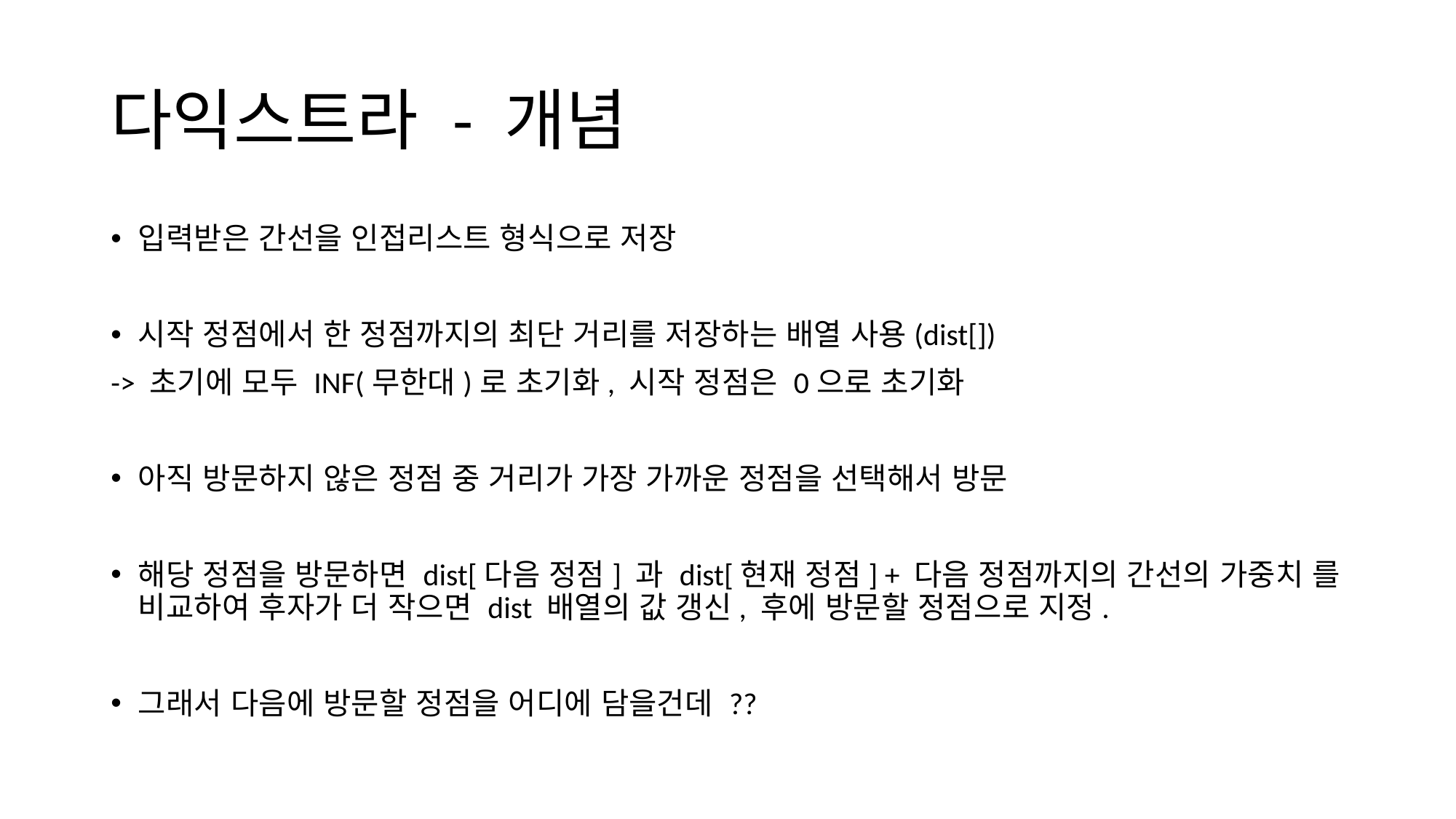

# 다익스트라 - 개념
입력받은 간선을 인접리스트 형식으로 저장

시작 정점에서 한 정점까지의 최단 거리를 저장하는 배열 사용(dist[])
-> 초기에 모두 INF(무한대)로 초기화, 시작 정점은 0으로 초기화

아직 방문하지 않은 정점 중 거리가 가장 가까운 정점을 선택해서 방문

해당 정점을 방문하면 dist[다음 정점] 과 dist[현재 정점] + 다음 정점까지의 간선의 가중치 를 비교하여 후자가 더 작으면 dist 배열의 값 갱신, 후에 방문할 정점으로 지정.

그래서 다음에 방문할 정점을 어디에 담을건데 ??